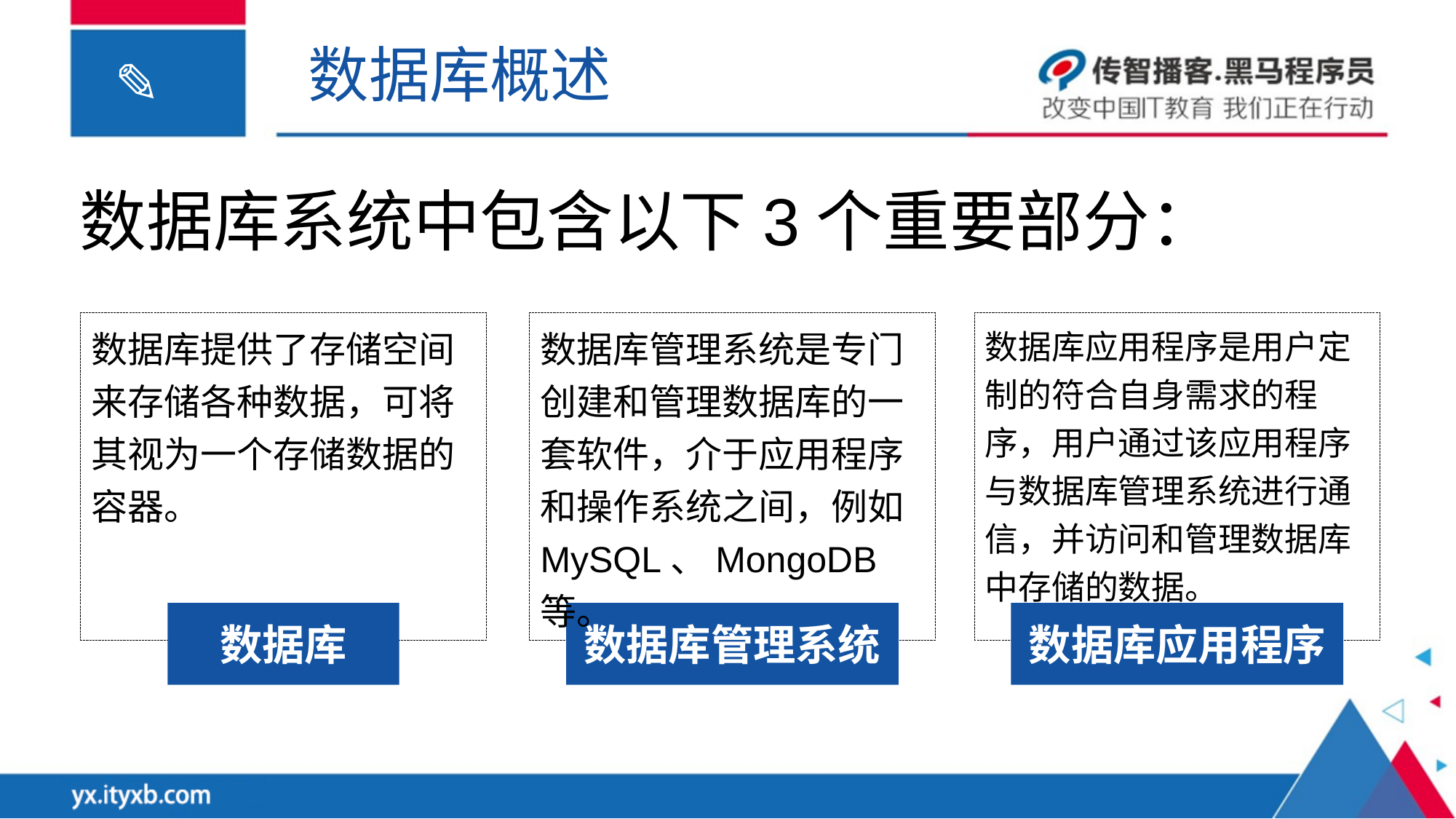

数据库概述
数据库系统中包含以下3个重要部分：

数据库提供了存储空间来存储各种数据，可将其视为一个存储数据的容器。

数据库管理系统是专门创建和管理数据库的一套软件，介于应用程序和操作系统之间，例如MySQL、MongoDB等。

数据库应用程序是用户定制的符合自身需求的程序，用户通过该应用程序与数据库管理系统进行通信，并访问和管理数据库中存储的数据。
数据库
数据库管理系统
数据库应用程序